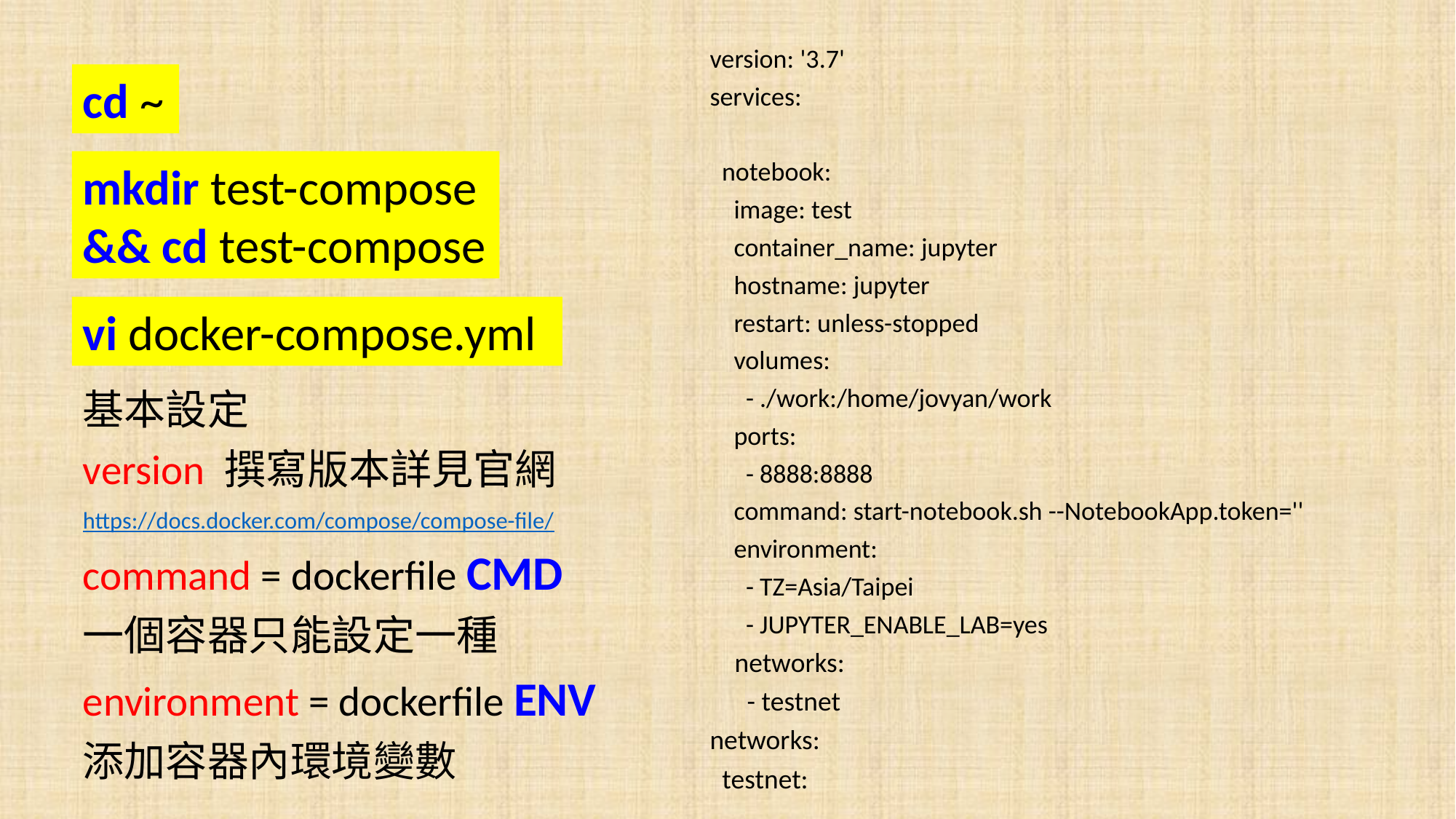

version: '3.7'
services:

  notebook:
    image: test
    container_name: jupyter
    hostname: jupyter
    restart: unless-stopped
    volumes:
      - ./work:/home/jovyan/work
    ports:
      - 8888:8888
    command: start-notebook.sh --NotebookApp.token=''
    environment:
      - TZ=Asia/Taipei
      - JUPYTER_ENABLE_LAB=yes
    networks:
      - testnet
networks:
  testnet:

cd ~
mkdir test-compose && cd test-compose
vi docker-compose.yml
基本設定
version 撰寫版本詳見官網
https://docs.docker.com/compose/compose-file/
command = dockerfile CMD
一個容器只能設定一種
environment = dockerfile ENV
添加容器內環境變數